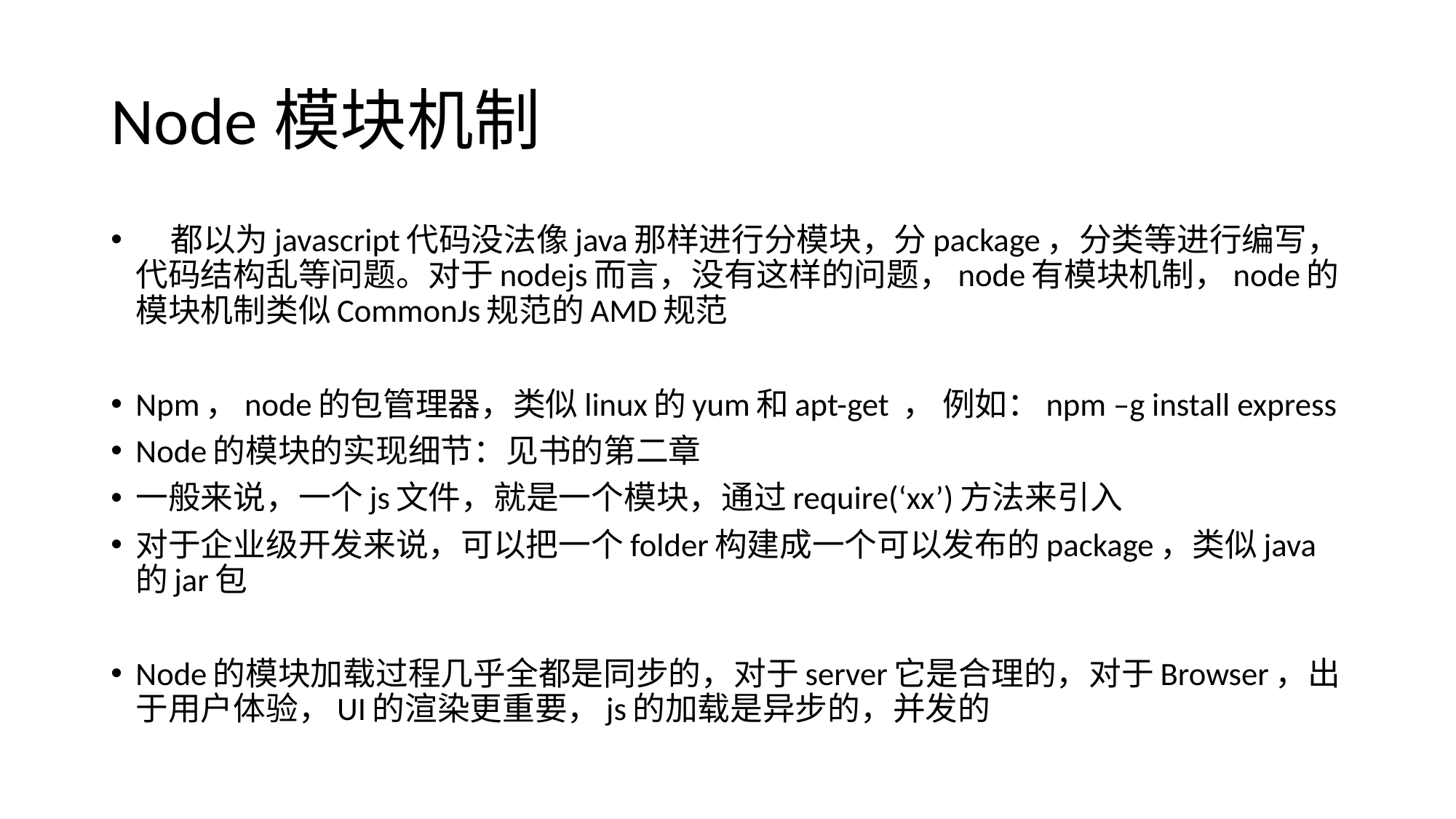

# Node模块机制
    都以为javascript代码没法像java那样进行分模块，分package，分类等进行编写，代码结构乱等问题。对于nodejs而言，没有这样的问题，node有模块机制，node的模块机制类似CommonJs规范的AMD规范

Npm，node的包管理器，类似linux的yum和apt-get ， 例如：npm –g install express
Node的模块的实现细节：见书的第二章
一般来说，一个js文件，就是一个模块，通过require(‘xx’)方法来引入
对于企业级开发来说，可以把一个folder构建成一个可以发布的package，类似java的jar包

Node的模块加载过程几乎全都是同步的，对于server它是合理的，对于Browser，出于用户体验，UI的渲染更重要，js的加载是异步的，并发的